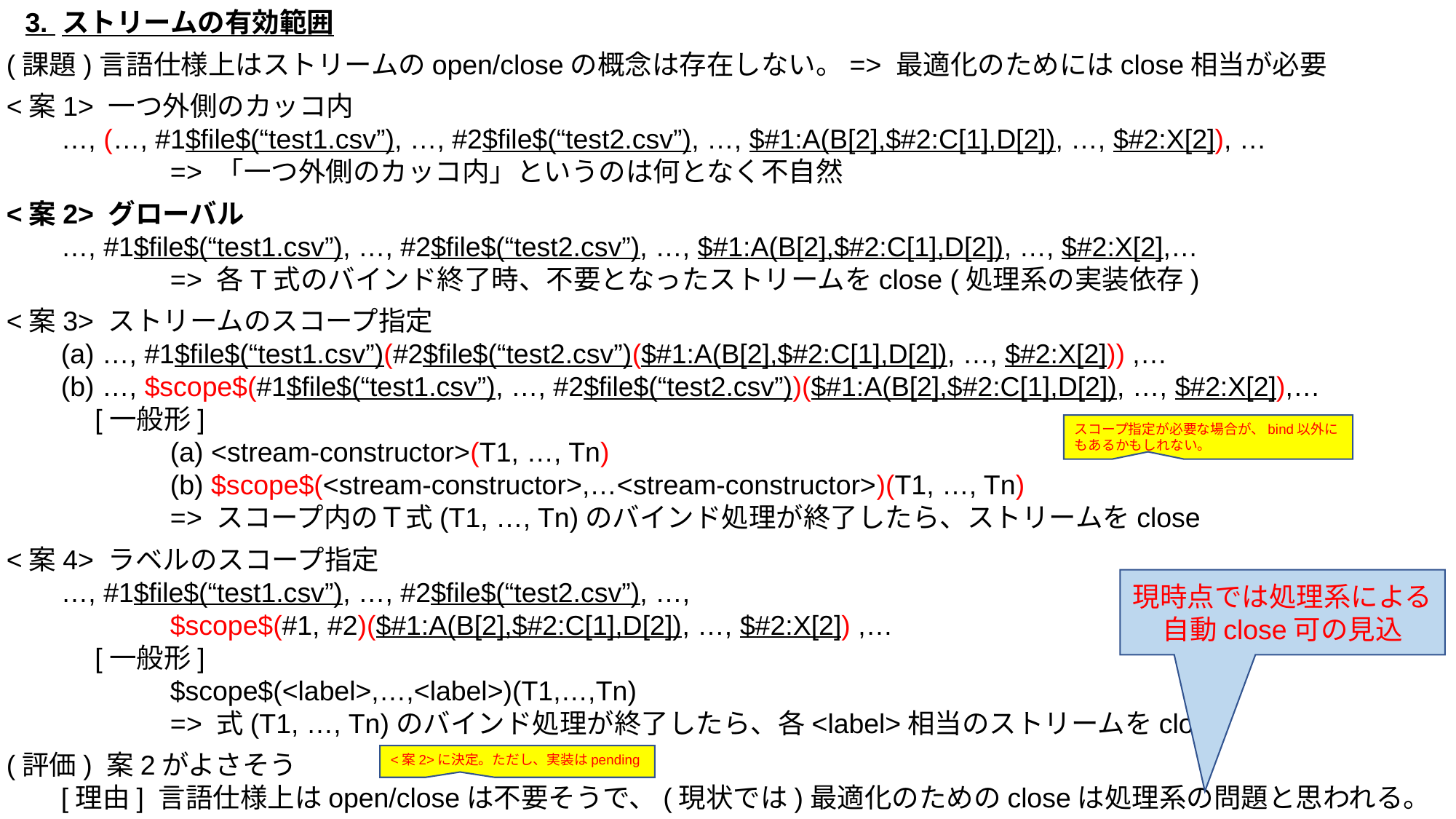

3. ストリームの有効範囲
(課題)言語仕様上はストリームのopen/closeの概念は存在しない。=> 最適化のためにはclose相当が必要
<案1> 一つ外側のカッコ内
…, (…, #1$file$(“test1.csv”), …, #2$file$(“test2.csv”), …, $#1:A(B[2],$#2:C[1],D[2]), …, $#2:X[2]), …
	=> 「一つ外側のカッコ内」というのは何となく不自然
<案2> グローバル
…, #1$file$(“test1.csv”), …, #2$file$(“test2.csv”), …, $#1:A(B[2],$#2:C[1],D[2]), …, $#2:X[2],…
	=> 各T式のバインド終了時、不要となったストリームをclose (処理系の実装依存)
<案3> ストリームのスコープ指定
(a) …, #1$file$(“test1.csv”)(#2$file$(“test2.csv”)($#1:A(B[2],$#2:C[1],D[2]), …, $#2:X[2])) ,…
(b) …, $scope$(#1$file$(“test1.csv”), …, #2$file$(“test2.csv”))($#1:A(B[2],$#2:C[1],D[2]), …, $#2:X[2]),…
　[一般形]
	(a) <stream-constructor>(T1, …, Tn)
	(b) $scope$(<stream-constructor>,…<stream-constructor>)(T1, …, Tn)
	=> スコープ内のＴ式(T1, …, Tn)のバインド処理が終了したら、ストリームをclose
<案4> ラベルのスコープ指定
…, #1$file$(“test1.csv”), …, #2$file$(“test2.csv”), …,
	$scope$(#1, #2)($#1:A(B[2],$#2:C[1],D[2]), …, $#2:X[2]) ,…
　[一般形]
	$scope$(<label>,…,<label>)(T1,…,Tn)
	=> 式(T1, …, Tn)のバインド処理が終了したら、各<label>相当のストリームをclose
(評価) 案2がよさそう
[理由] 言語仕様上はopen/closeは不要そうで、(現状では)最適化のためのcloseは処理系の問題と思われる。
スコープ指定が必要な場合が、bind以外にもあるかもしれない。
現時点では処理系による自動close可の見込
<案2>に決定。ただし、実装はpending